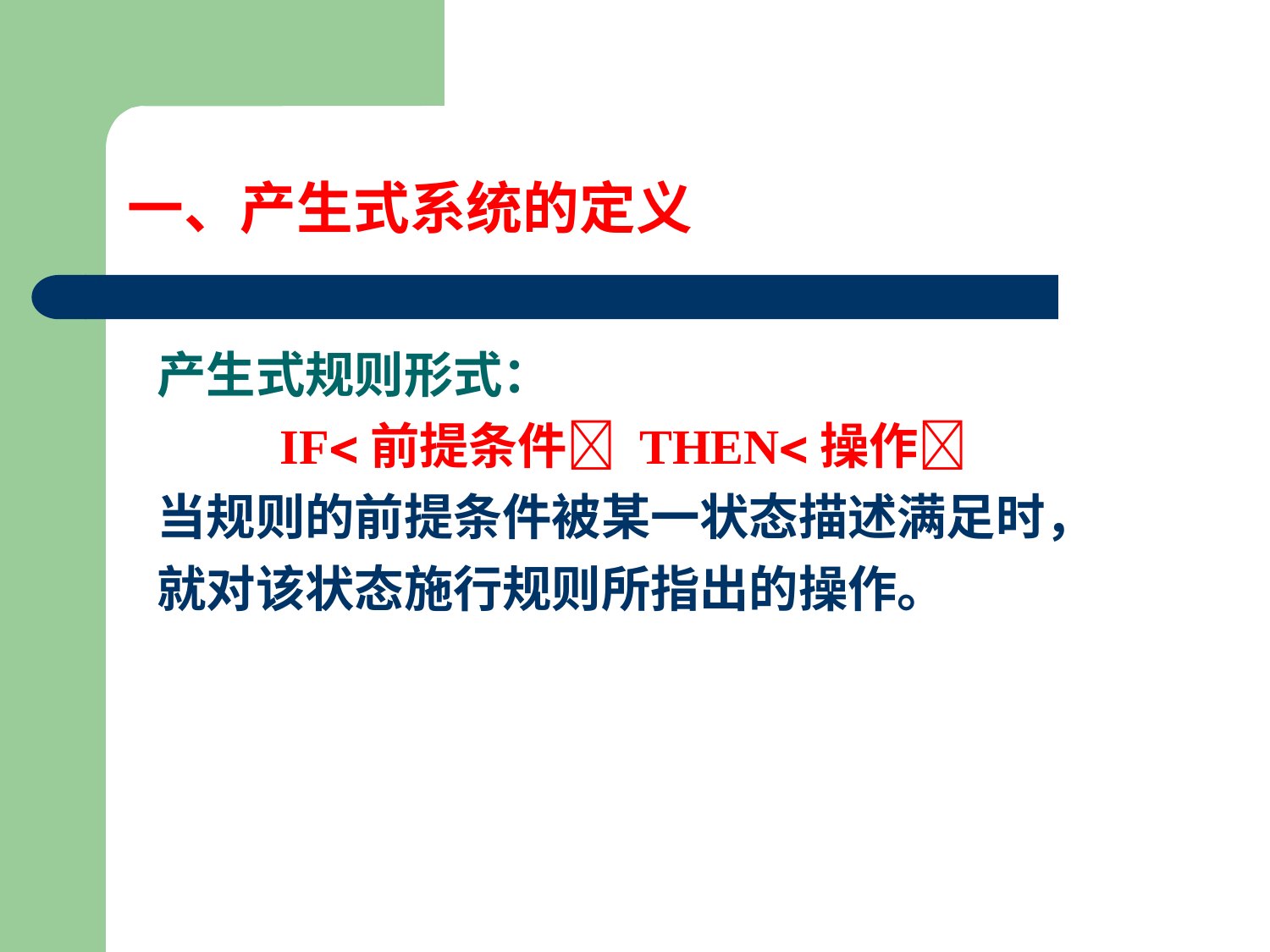

一、产生式系统的定义
产生式规则形式：
          IF<前提条件> THEN<操作>
当规则的前提条件被某一状态描述满足时，就对该状态施行规则所指出的操作。
8